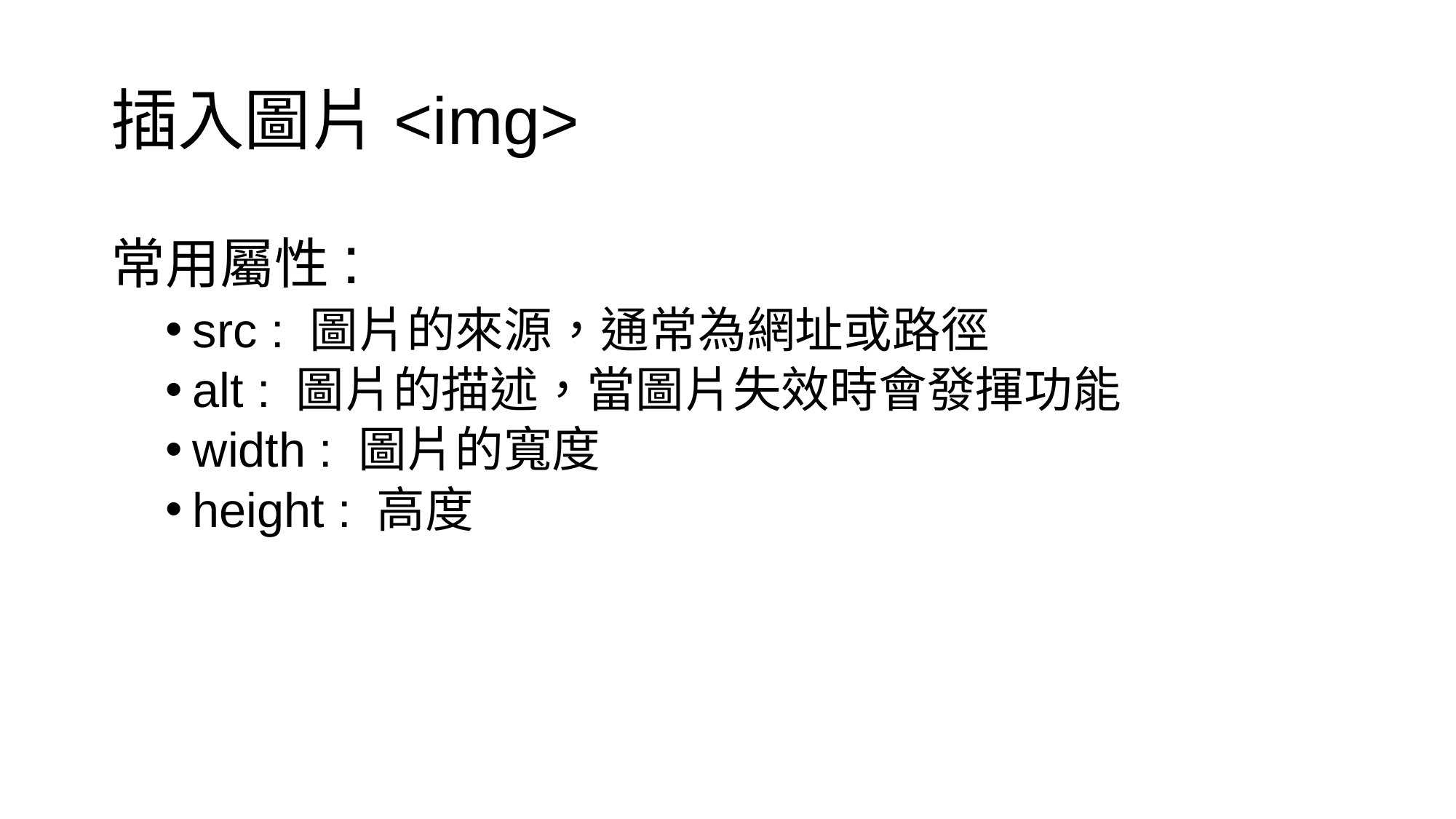

# 插入圖片<img>
常用屬性:
src : 圖片的來源，通常為網址或路徑
alt : 圖片的描述，當圖片失效時會發揮功能
width : 圖片的寬度
height : 高度